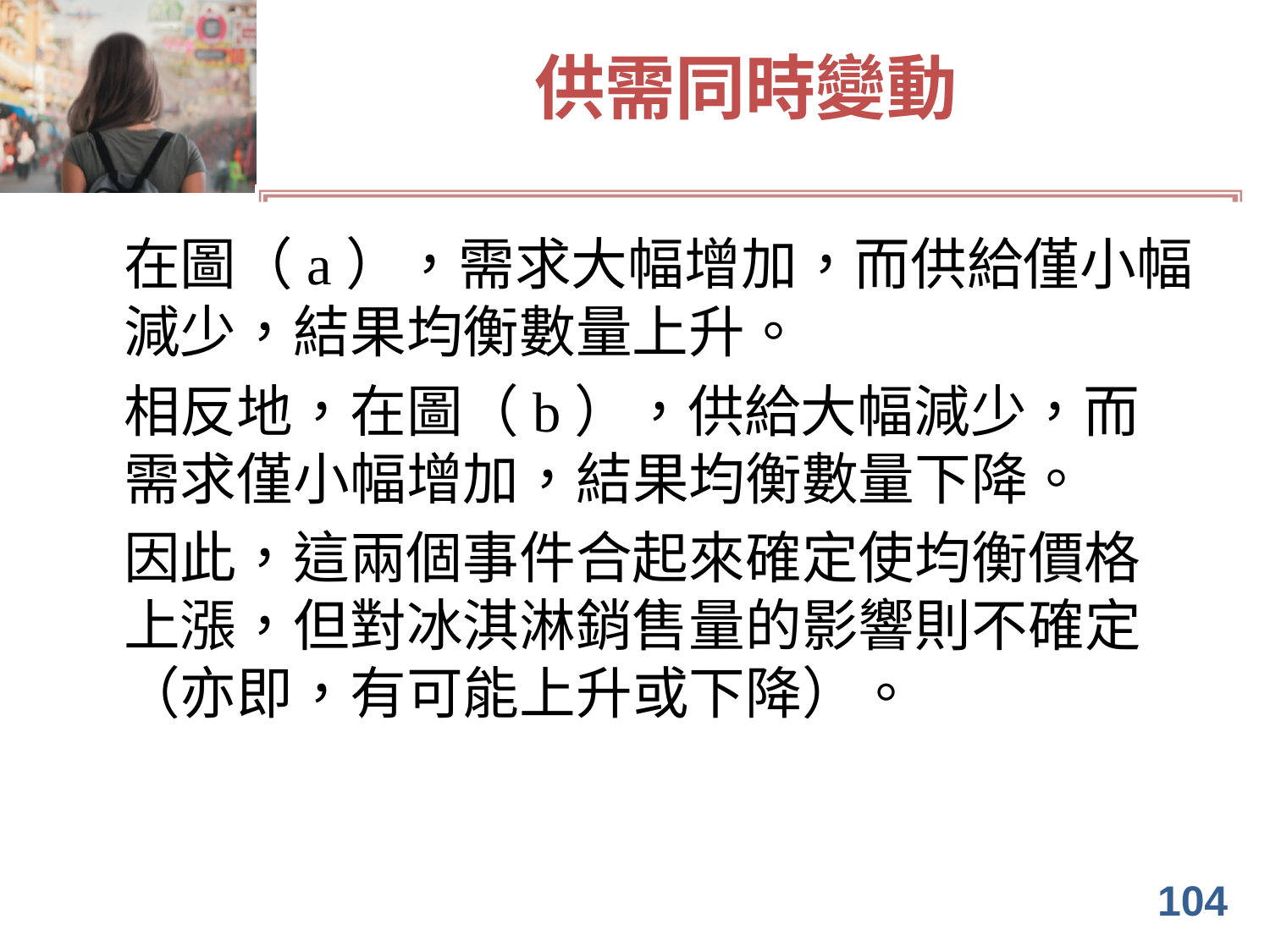

# 供需同時變動
	在圖（a），需求大幅增加，而供給僅小幅減少，結果均衡數量上升。
	相反地，在圖（b），供給大幅減少，而需求僅小幅增加，結果均衡數量下降。
	因此，這兩個事件合起來確定使均衡價格上漲，但對冰淇淋銷售量的影響則不確定（亦即，有可能上升或下降）。
104